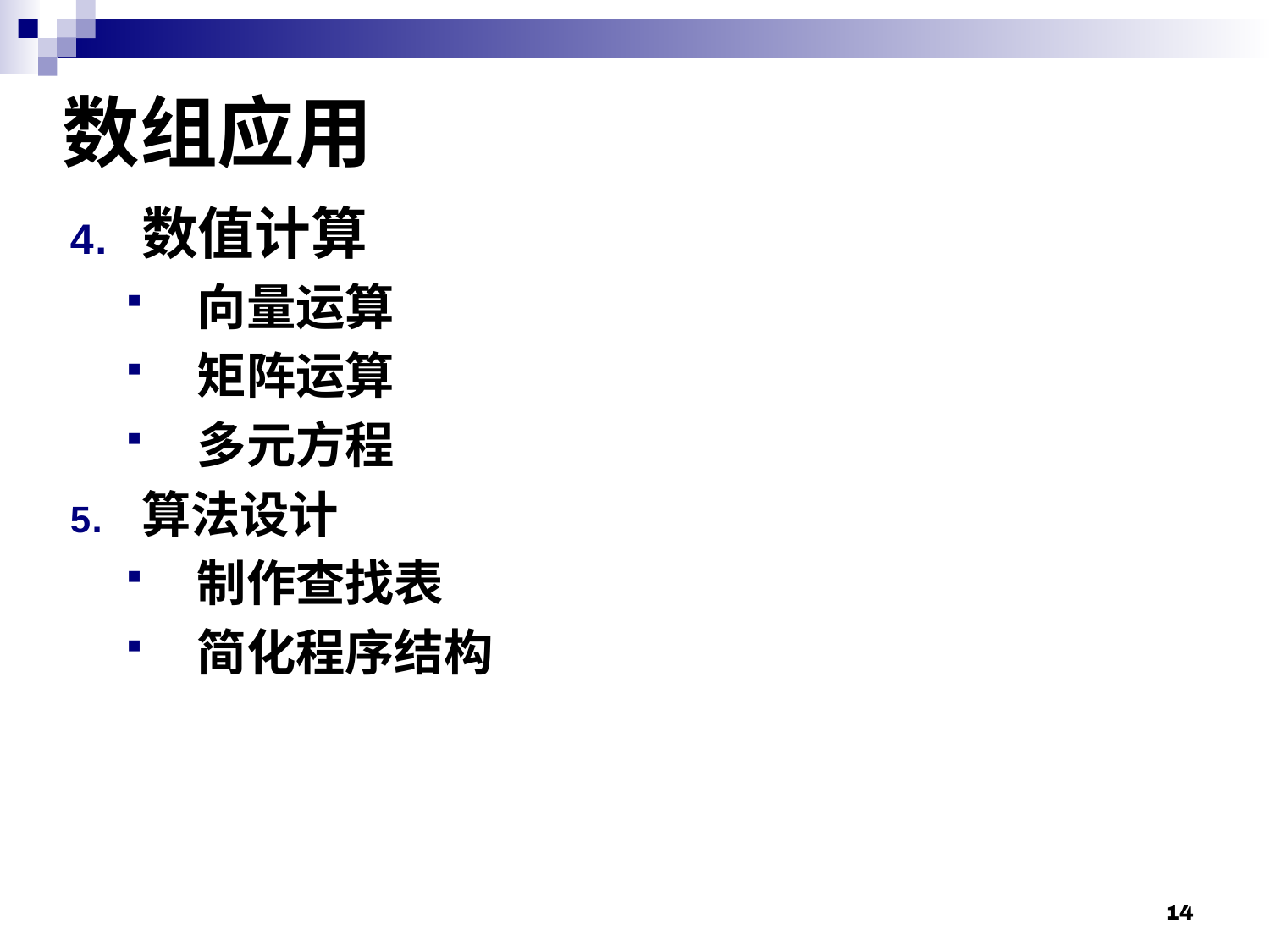

# 数组应用
数值计算
向量运算
矩阵运算
多元方程
算法设计
制作查找表
简化程序结构
14